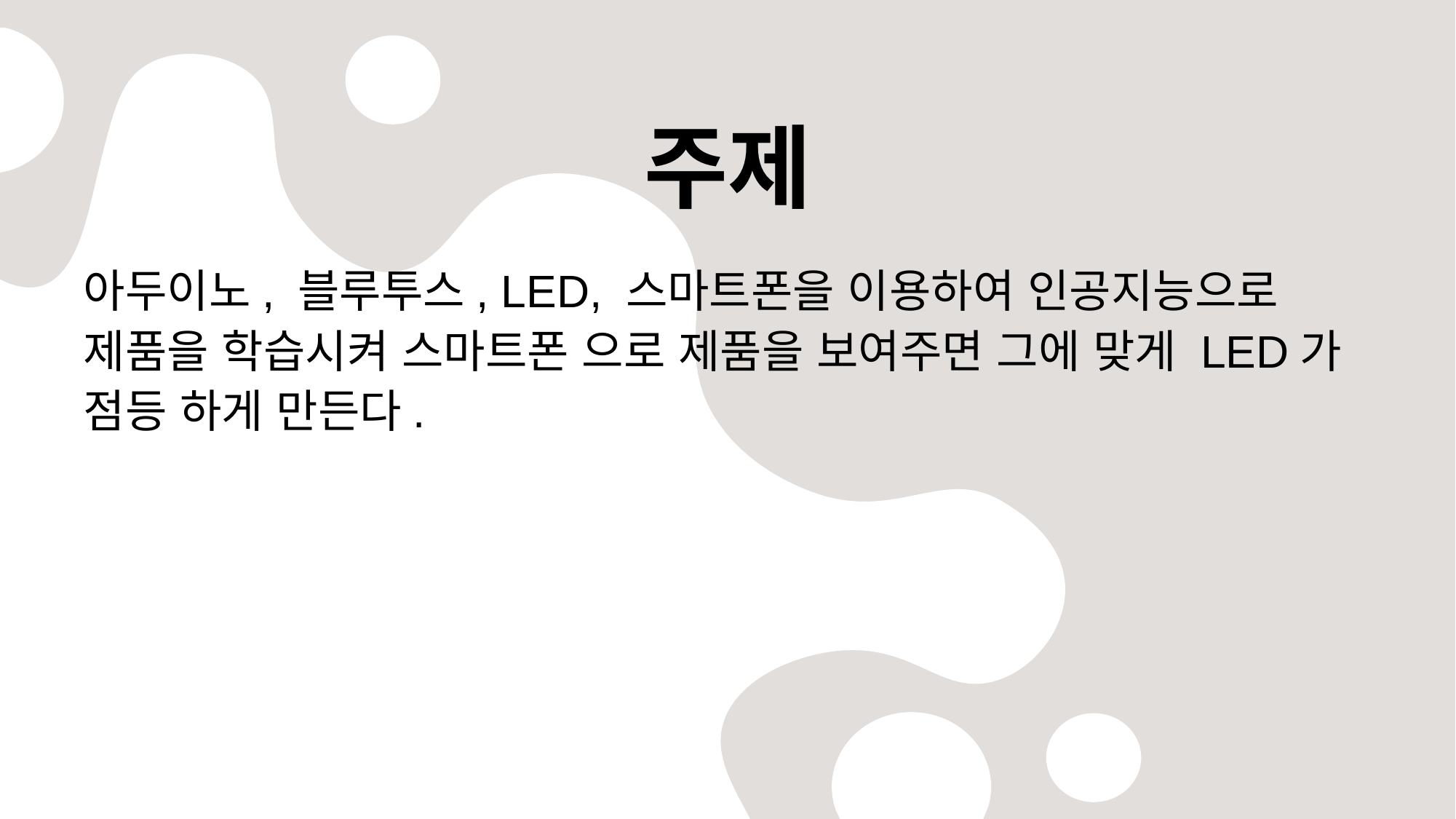

# 주제
아두이노, 블루투스, LED, 스마트폰을 이용하여 인공지능으로 제품을 학습시켜 스마트폰 으로 제품을 보여주면 그에 맞게 LED가 점등 하게 만든다.